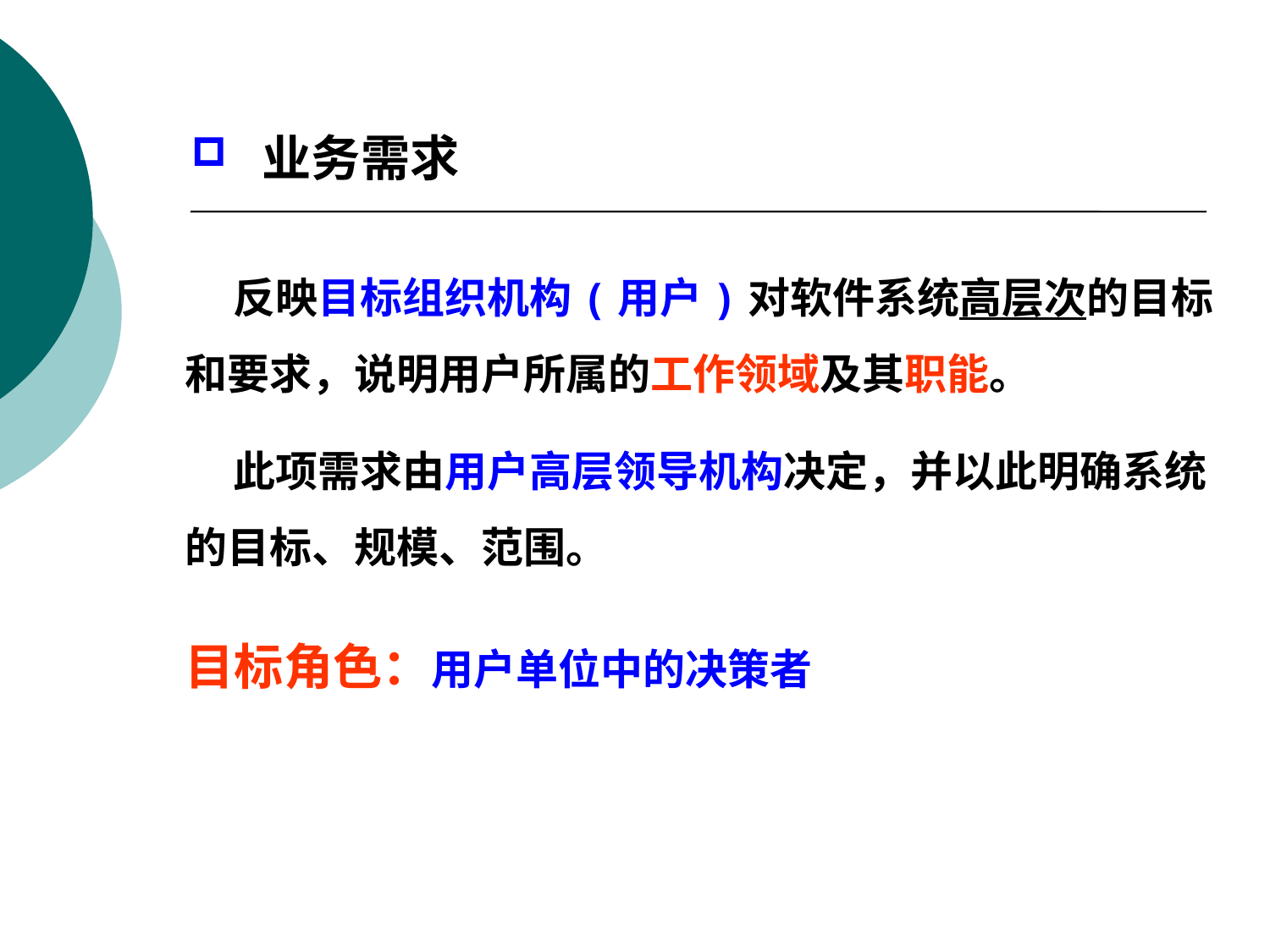

业务需求
    反映目标组织机构(用户)对软件系统高层次的目标和要求，说明用户所属的工作领域及其职能。
    此项需求由用户高层领导机构决定，并以此明确系统的目标、规模、范围。
目标角色：用户单位中的决策者